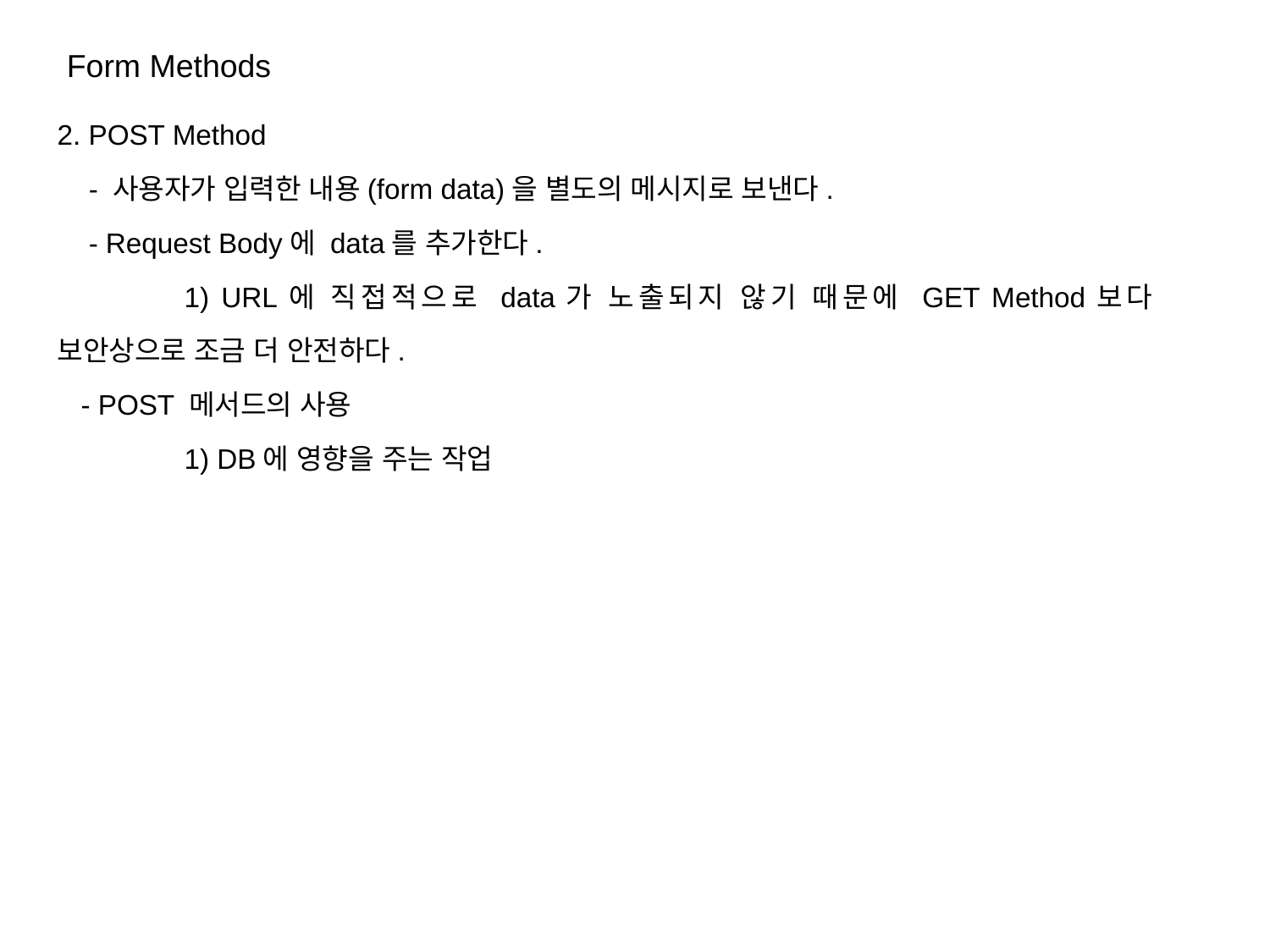

Form Methods
2. POST Method
    - 사용자가 입력한 내용(form data)을 별도의 메시지로 보낸다.
    - Request Body에 data를 추가한다.
	1) URL에 직접적으로 data가 노출되지 않기 때문에 GET Method보다 보안상으로 조금 더 안전하다.
   - POST 메서드의 사용
	1) DB에 영향을 주는 작업